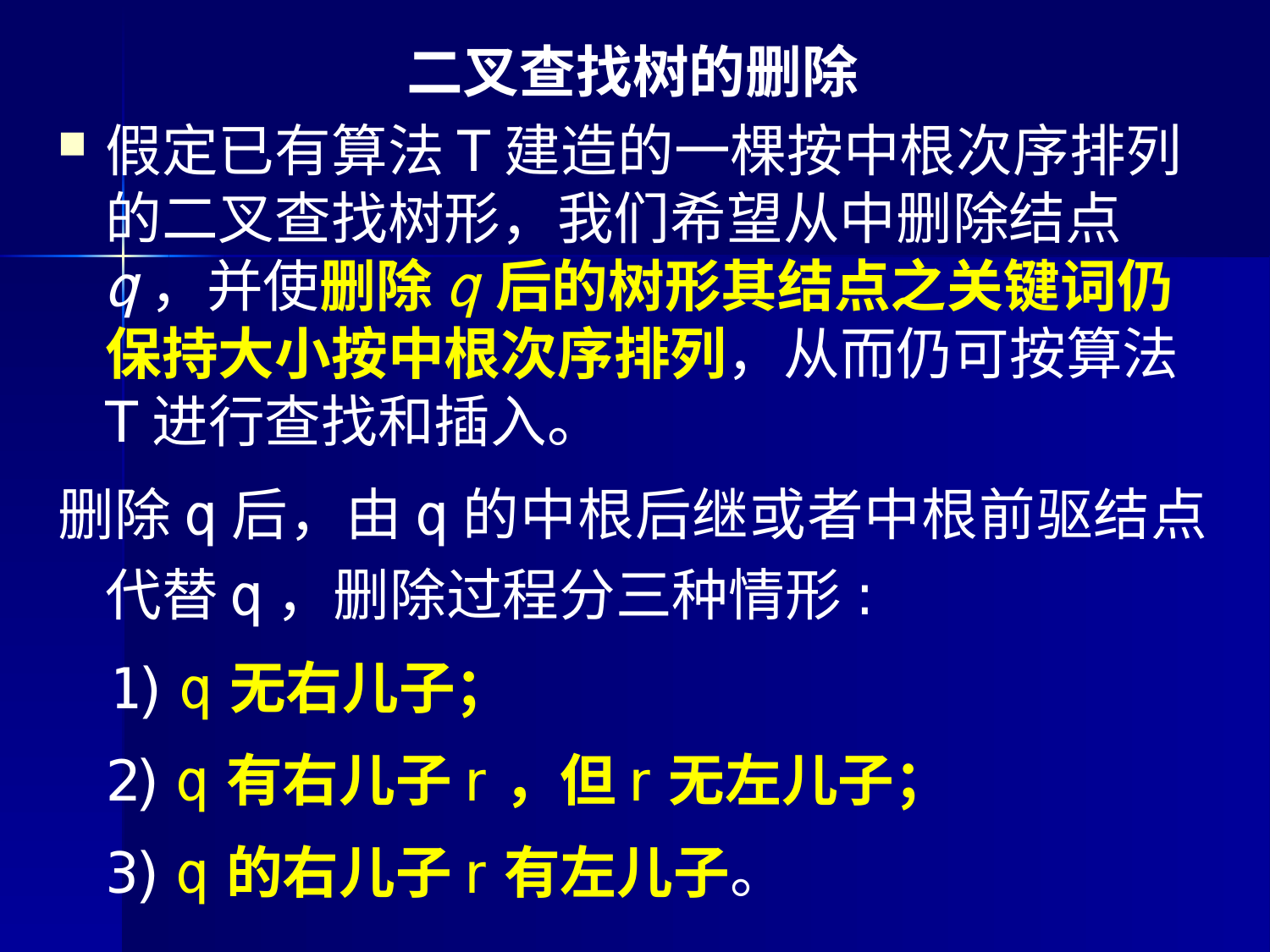

二叉查找树的删除
假定已有算法T建造的一棵按中根次序排列的二叉查找树形，我们希望从中删除结点q，并使删除q后的树形其结点之关键词仍保持大小按中根次序排列，从而仍可按算法T进行查找和插入。
删除q后，由q的中根后继或者中根前驱结点代替q，删除过程分三种情形:
   1) q无右儿子；
   2) q有右儿子r，但r无左儿子；
   3) q的右儿子r有左儿子。